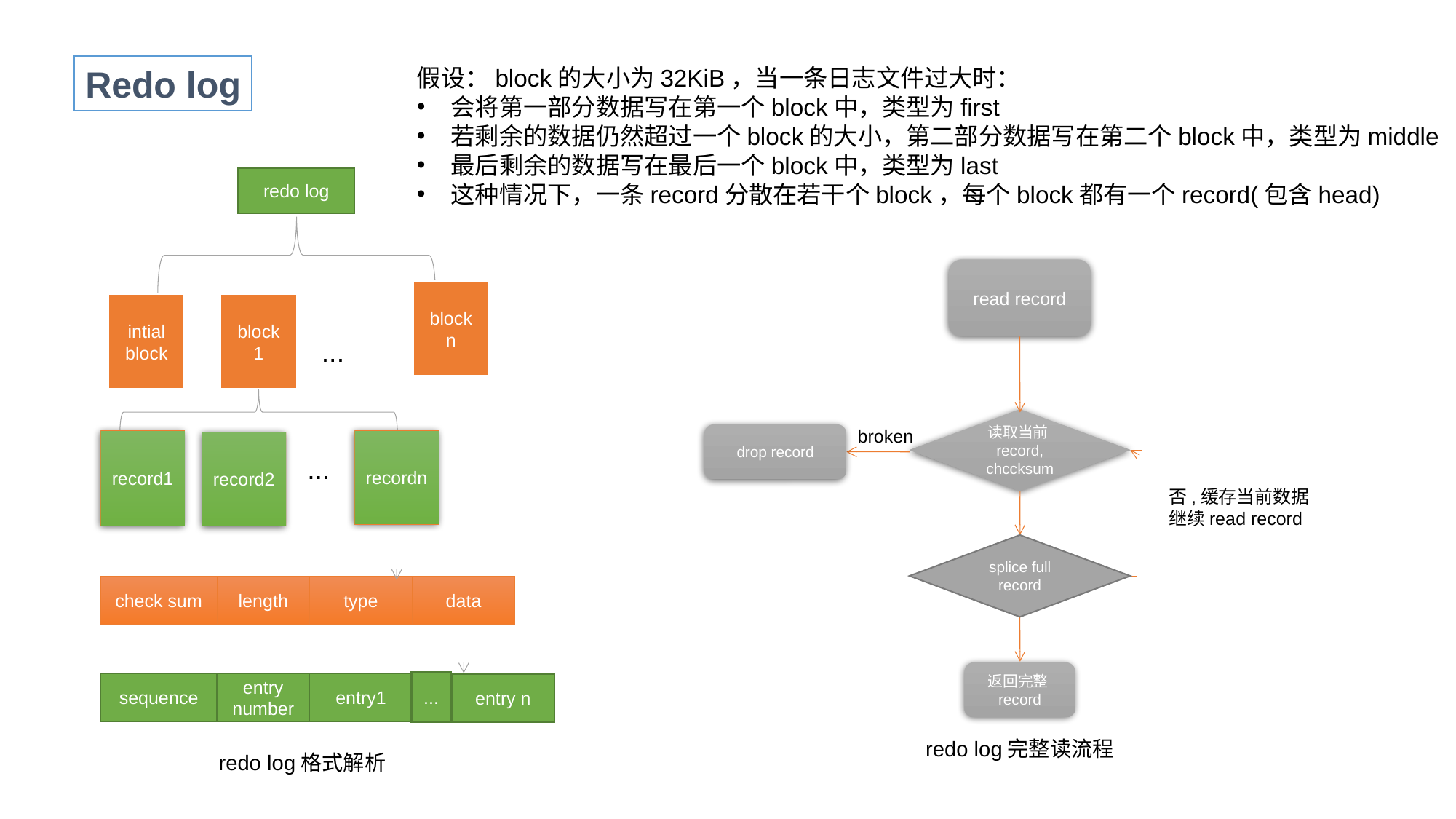

Redo log
假设：block的大小为32KiB，当一条日志文件过大时：
会将第一部分数据写在第一个block中，类型为first
若剩余的数据仍然超过一个block的大小，第二部分数据写在第二个block中，类型为middle
最后剩余的数据写在最后一个block中，类型为last
这种情况下，一条record分散在若干个block，每个block都有一个record(包含head)

redo log
read record

block n
intial
block
block 1
...
读取当前record, chccksum
broken
drop record
record1
recordn
record2
...
否,缓存当前数据
继续read record
splice full record
check sum
length
type
data
返回完整record
...
sequence
entry number
entry1
entry n
redo log完整读流程
redo log格式解析